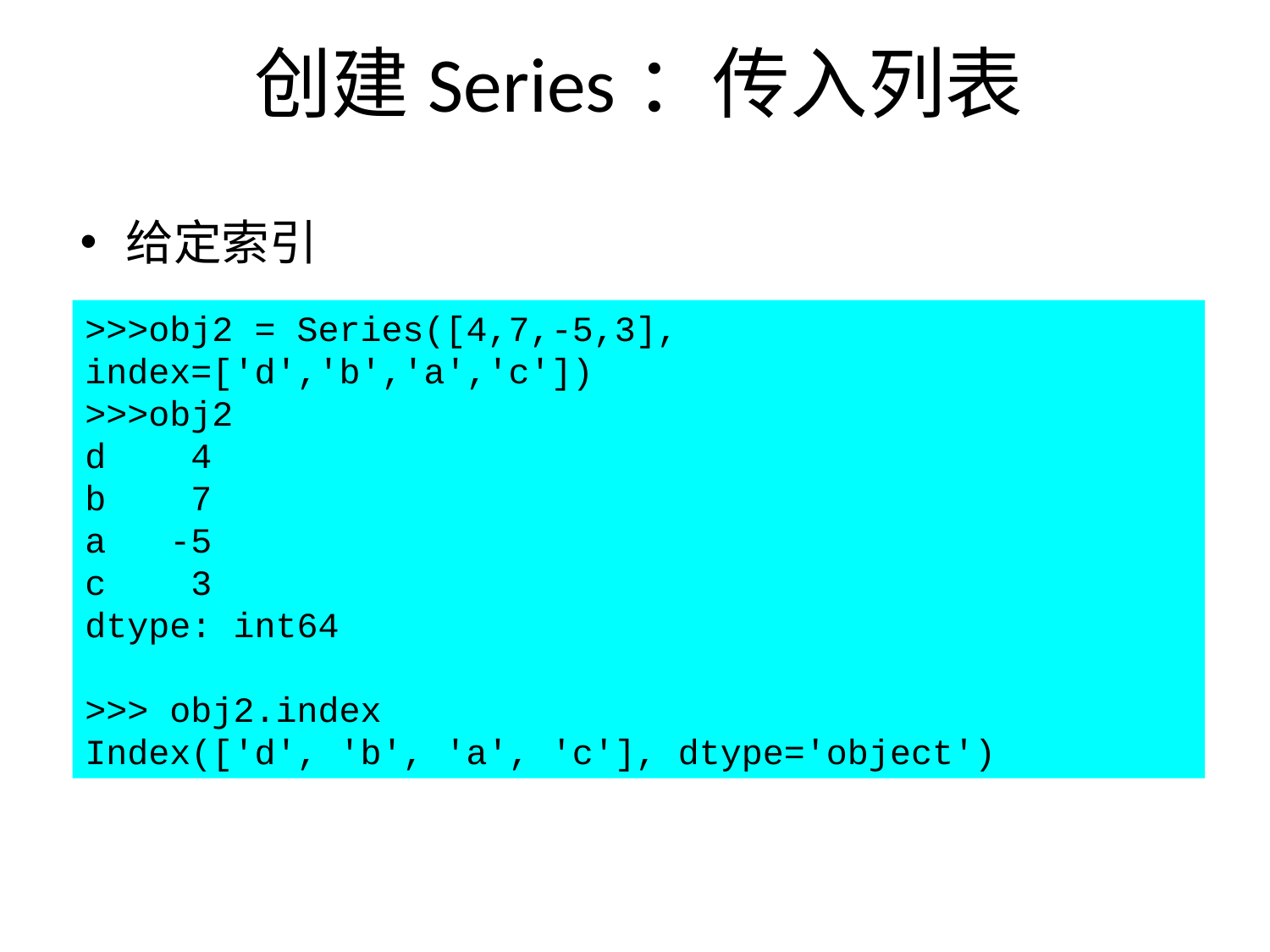

# 创建Series：传入列表
给定索引
>>>obj2 = Series([4,7,-5,3], index=['d','b','a','c'])
>>>obj2
d    4
b    7
a   -5
c    3
dtype: int64

>>> obj2.index
Index(['d', 'b', 'a', 'c'], dtype='object')